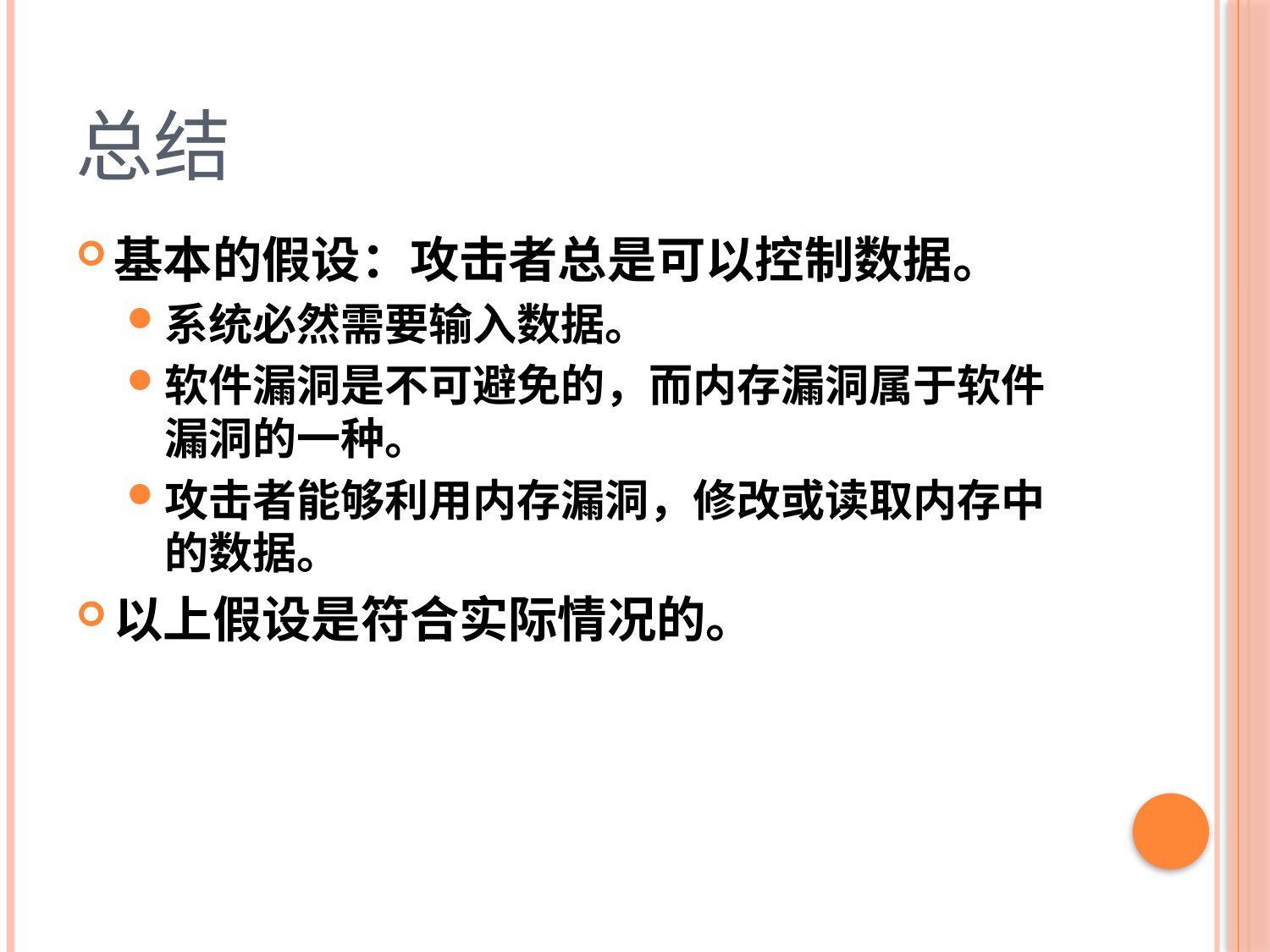

# 总结
基本的假设：攻击者总是可以控制数据。
系统必然需要输入数据。
软件漏洞是不可避免的，而内存漏洞属于软件漏洞的一种。
攻击者能够利用内存漏洞，修改或读取内存中的数据。
以上假设是符合实际情况的。